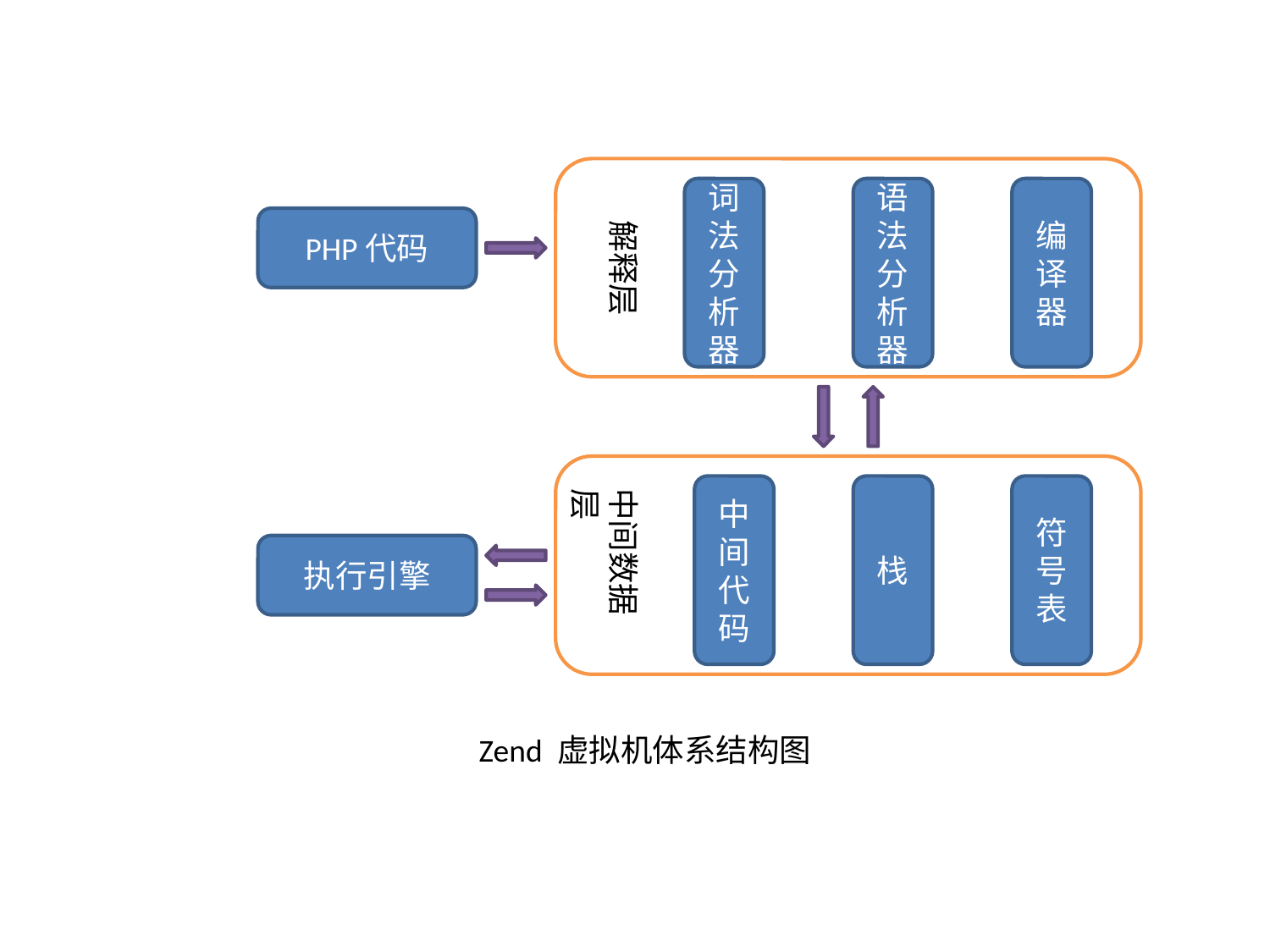

词法分析器
语法分析器
编译器
PHP代码
解释层

中间数据层
中间代码
栈
符号表
执行引擎

Zend 虚拟机体系结构图